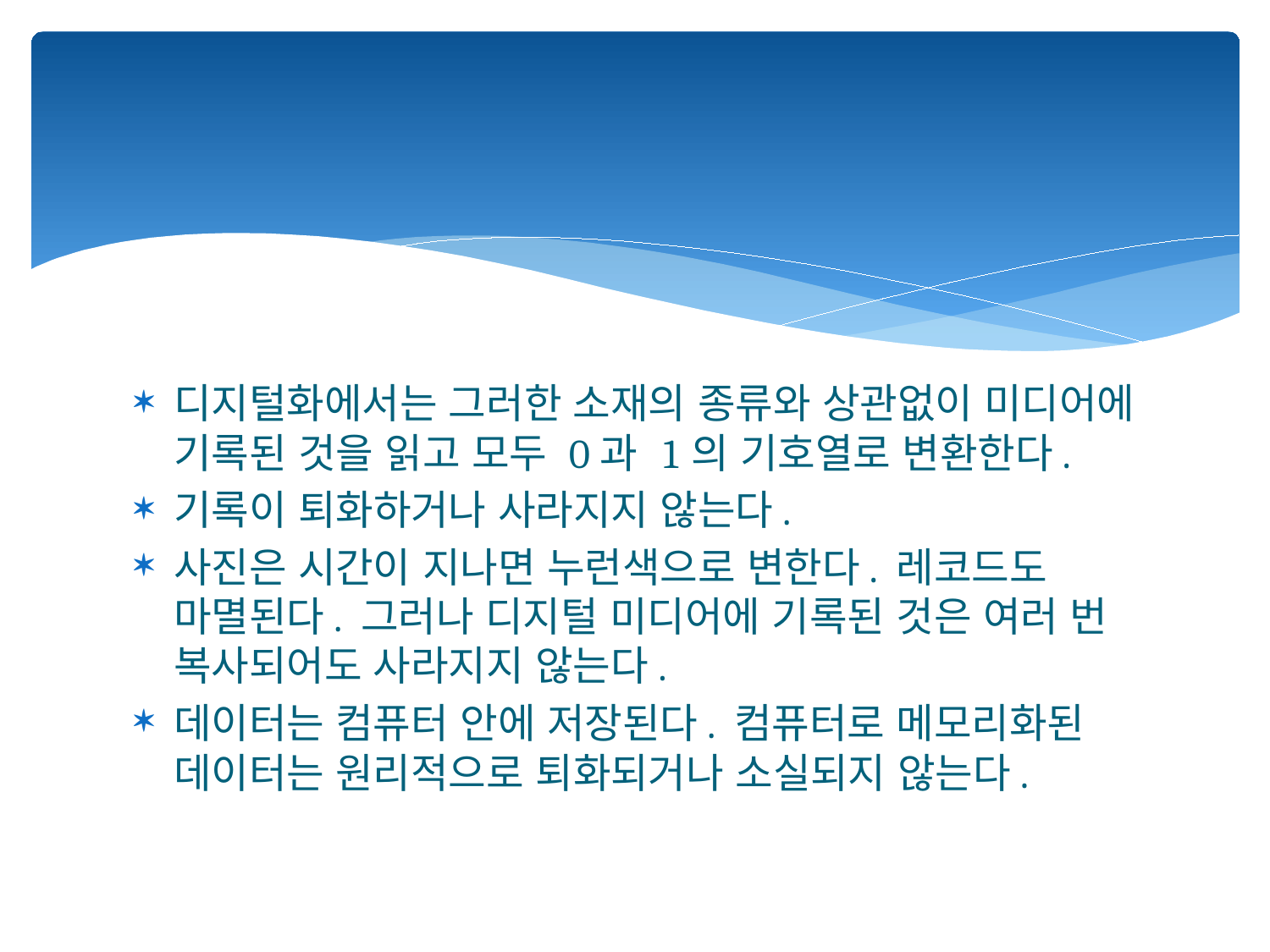

#
디지털화에서는 그러한 소재의 종류와 상관없이 미디어에 기록된 것을 읽고 모두 0과 1의 기호열로 변환한다.
기록이 퇴화하거나 사라지지 않는다.
사진은 시간이 지나면 누런색으로 변한다. 레코드도 마멸된다. 그러나 디지털 미디어에 기록된 것은 여러 번 복사되어도 사라지지 않는다.
데이터는 컴퓨터 안에 저장된다. 컴퓨터로 메모리화된 데이터는 원리적으로 퇴화되거나 소실되지 않는다.